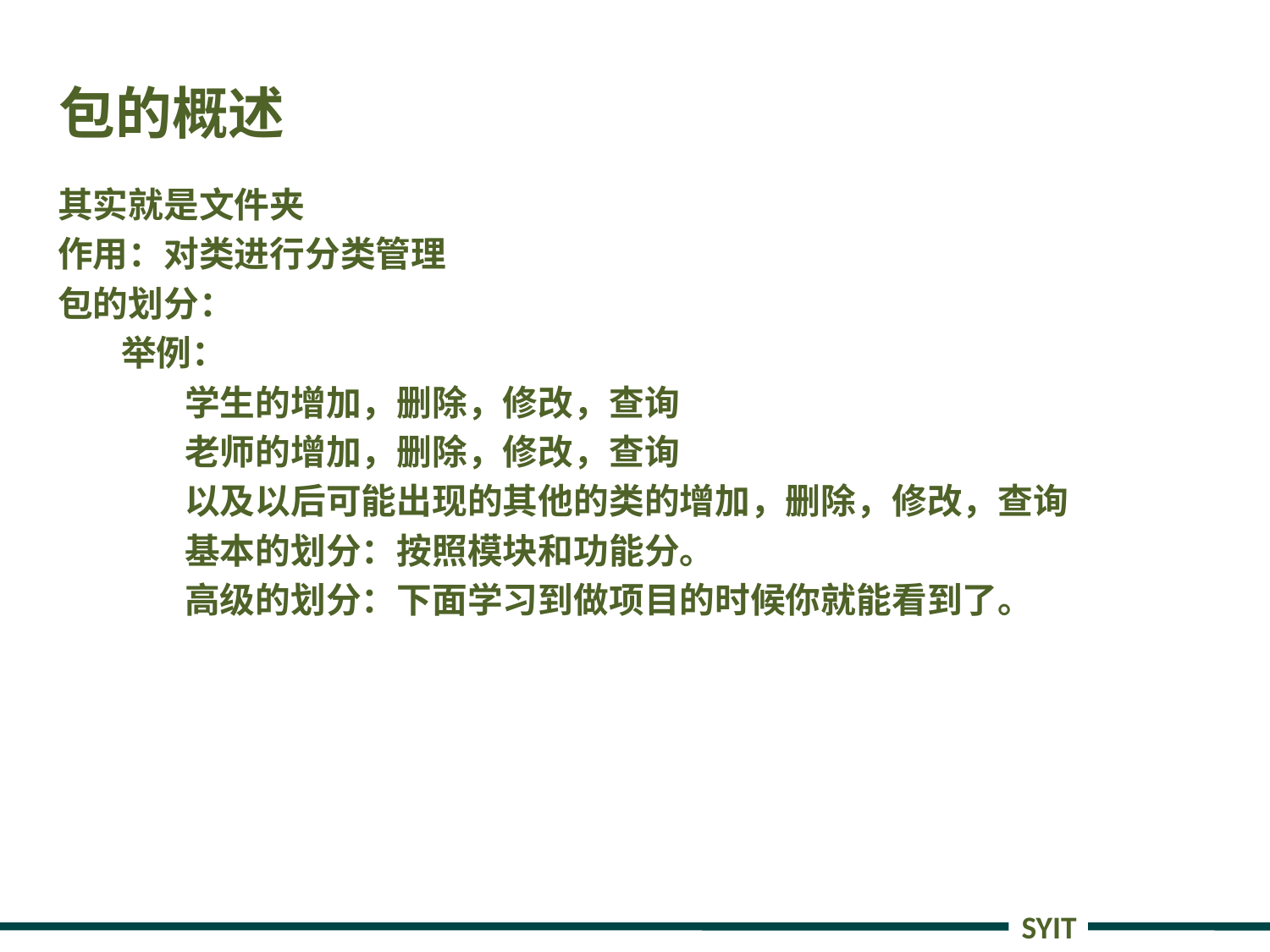

# 包的概述
其实就是文件夹
作用：对类进行分类管理
包的划分：
举例：
学生的增加，删除，修改，查询
老师的增加，删除，修改，查询
以及以后可能出现的其他的类的增加，删除，修改，查询
基本的划分：按照模块和功能分。
高级的划分：下面学习到做项目的时候你就能看到了。
SYIT